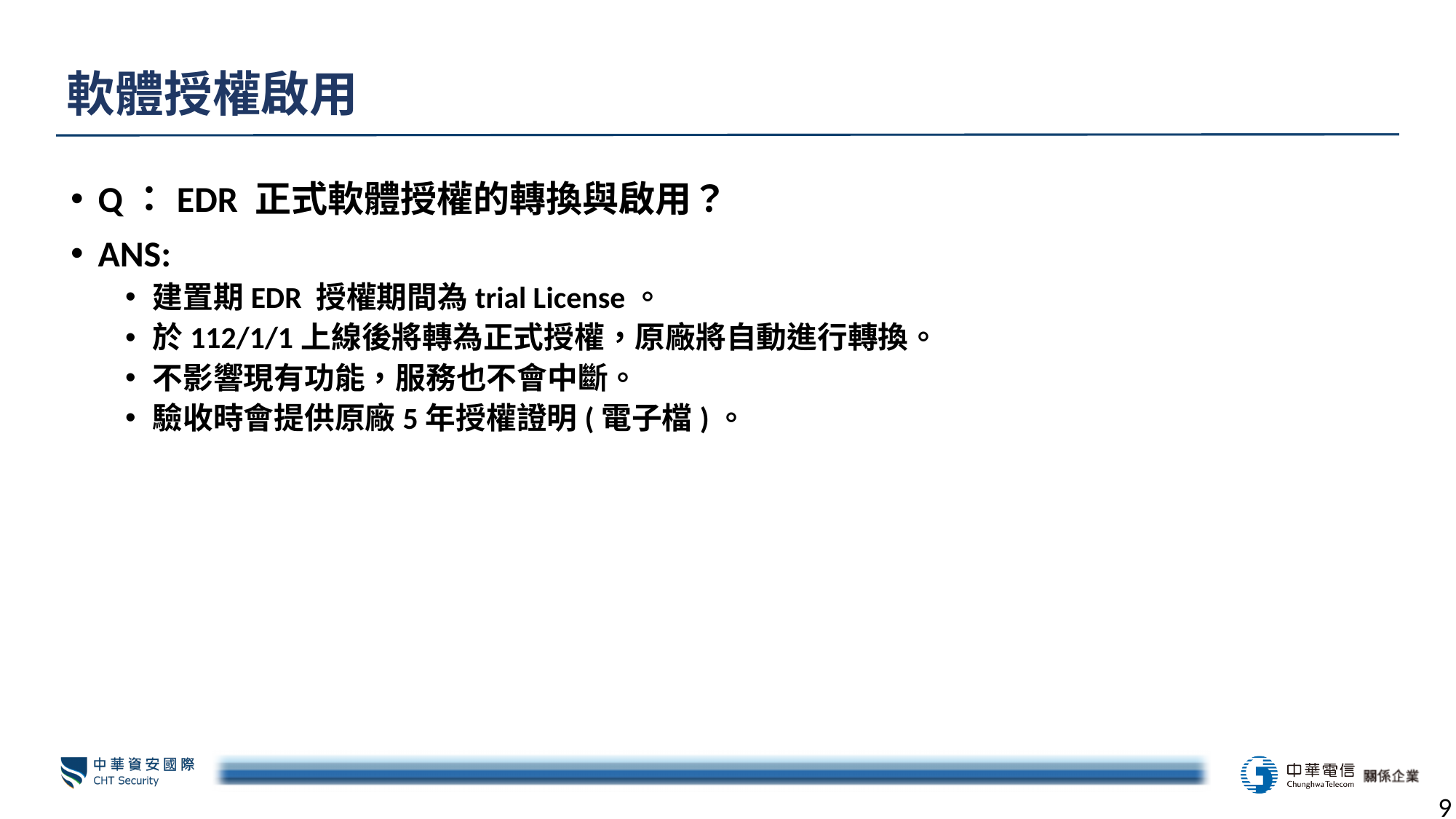

# 軟體授權啟用
Q：EDR 正式軟體授權的轉換與啟用？
ANS:
建置期EDR 授權期間為trial License。
於112/1/1上線後將轉為正式授權，原廠將自動進行轉換。
不影響現有功能，服務也不會中斷。
驗收時會提供原廠5年授權證明(電子檔)。
9